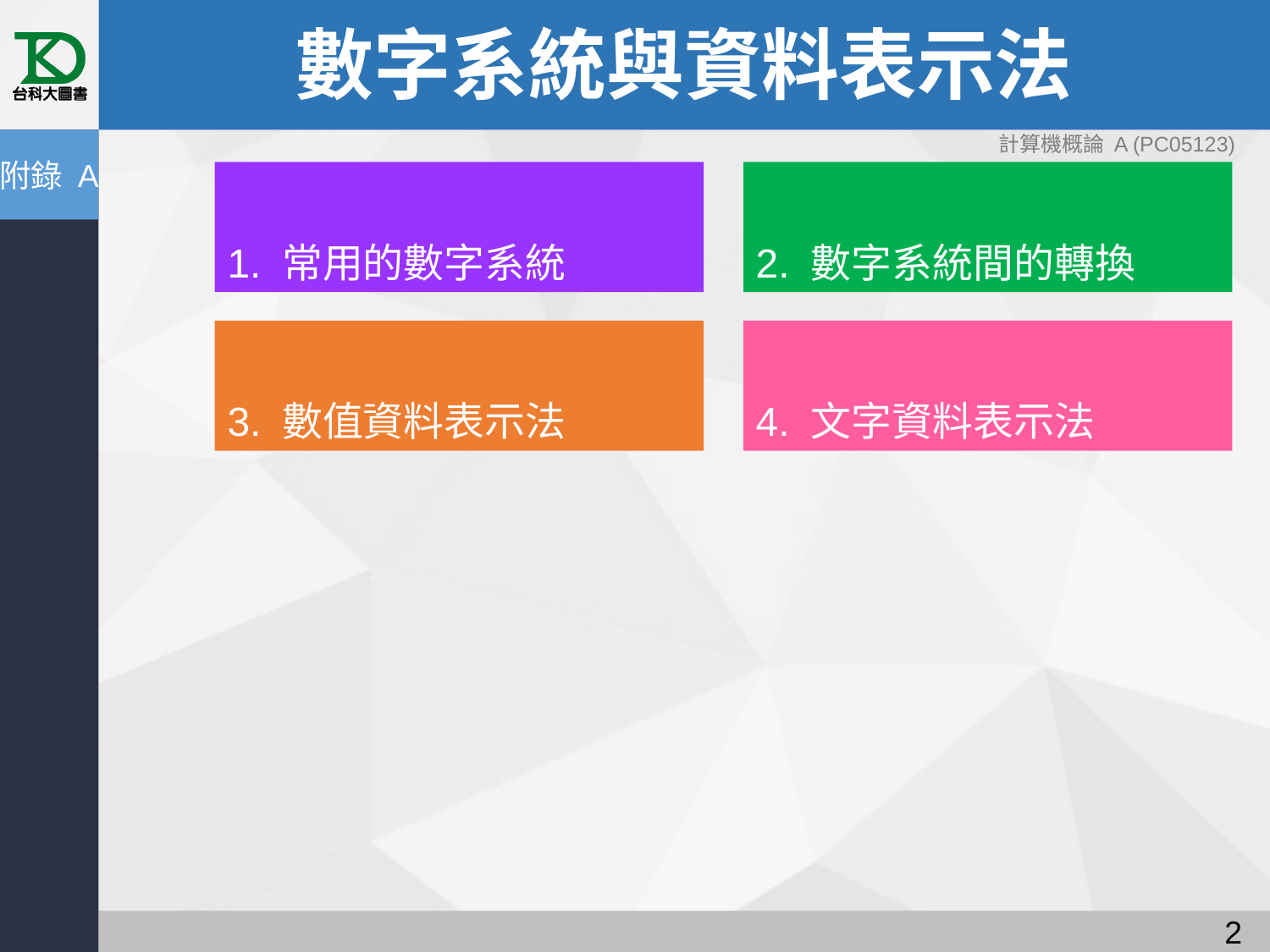

# 數字系統與資料表示法
計算機概論 A (PC05123)
附錄 A
1. 常用的數字系統
2. 數字系統間的轉換
3. 數值資料表示法
4. 文字資料表示法
2